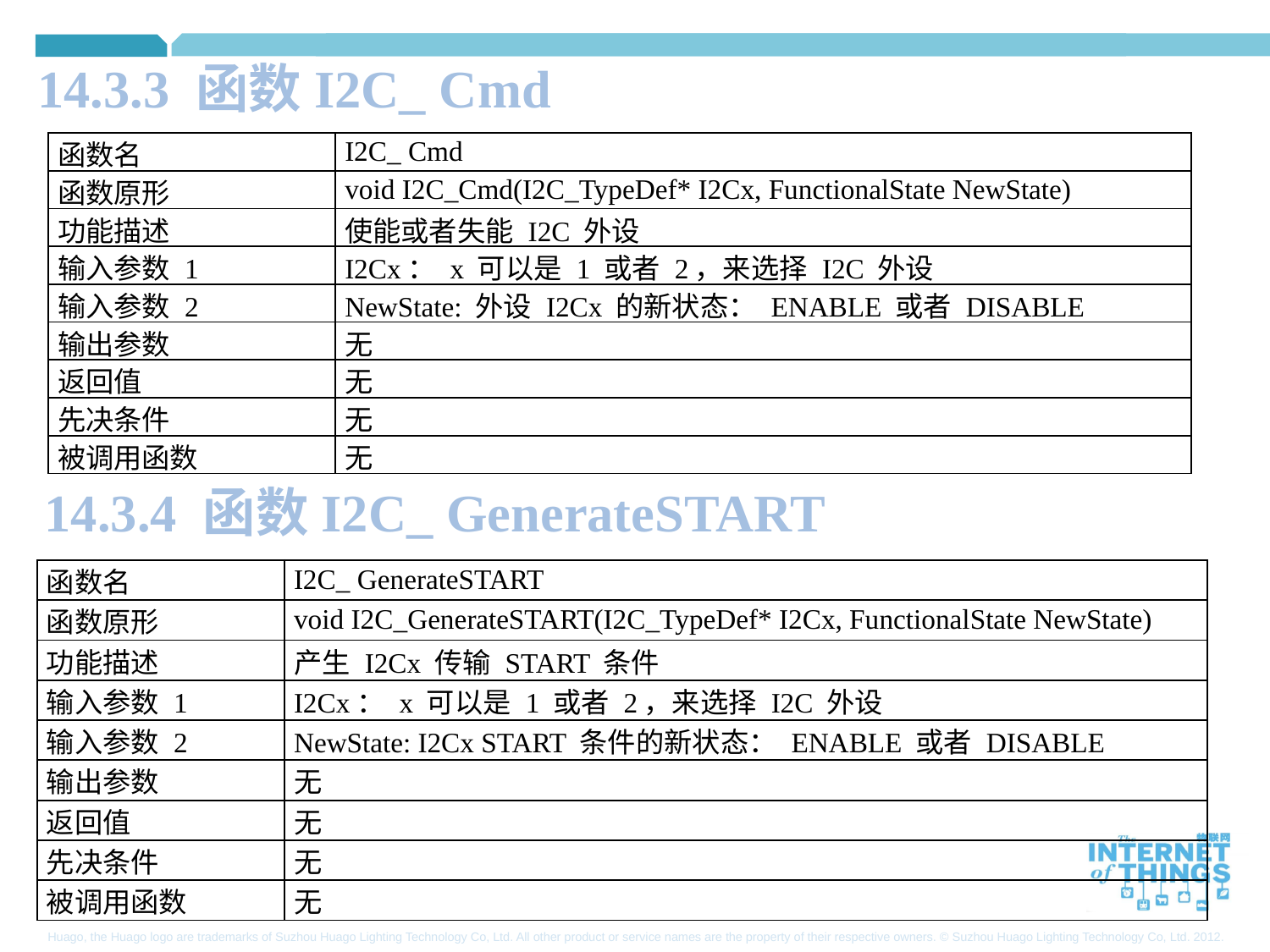

14.3.3 函数I2C_ Cmd
| 函数名 | I2C\_ Cmd |
| --- | --- |
| 函数原形 | void I2C\_Cmd(I2C\_TypeDef\* I2Cx, FunctionalState NewState) |
| 功能描述 | 使能或者失能 I2C 外设 |
| 输入参数 1 | I2Cx： x 可以是 1 或者 2，来选择 I2C 外设 |
| 输入参数 2 | NewState: 外设 I2Cx 的新状态： ENABLE 或者 DISABLE |
| 输出参数 | 无 |
| 返回值 | 无 |
| 先决条件 | 无 |
| 被调用函数 | 无 |
14.3.4 函数I2C_ GenerateSTART
| 函数名 | I2C\_ GenerateSTART |
| --- | --- |
| 函数原形 | void I2C\_GenerateSTART(I2C\_TypeDef\* I2Cx, FunctionalState NewState) |
| 功能描述 | 产生 I2Cx 传输 START 条件 |
| 输入参数 1 | I2Cx： x 可以是 1 或者 2，来选择 I2C 外设 |
| 输入参数 2 | NewState: I2Cx START 条件的新状态： ENABLE 或者 DISABLE |
| 输出参数 | 无 |
| 返回值 | 无 |
| 先决条件 | 无 |
| 被调用函数 | 无 |